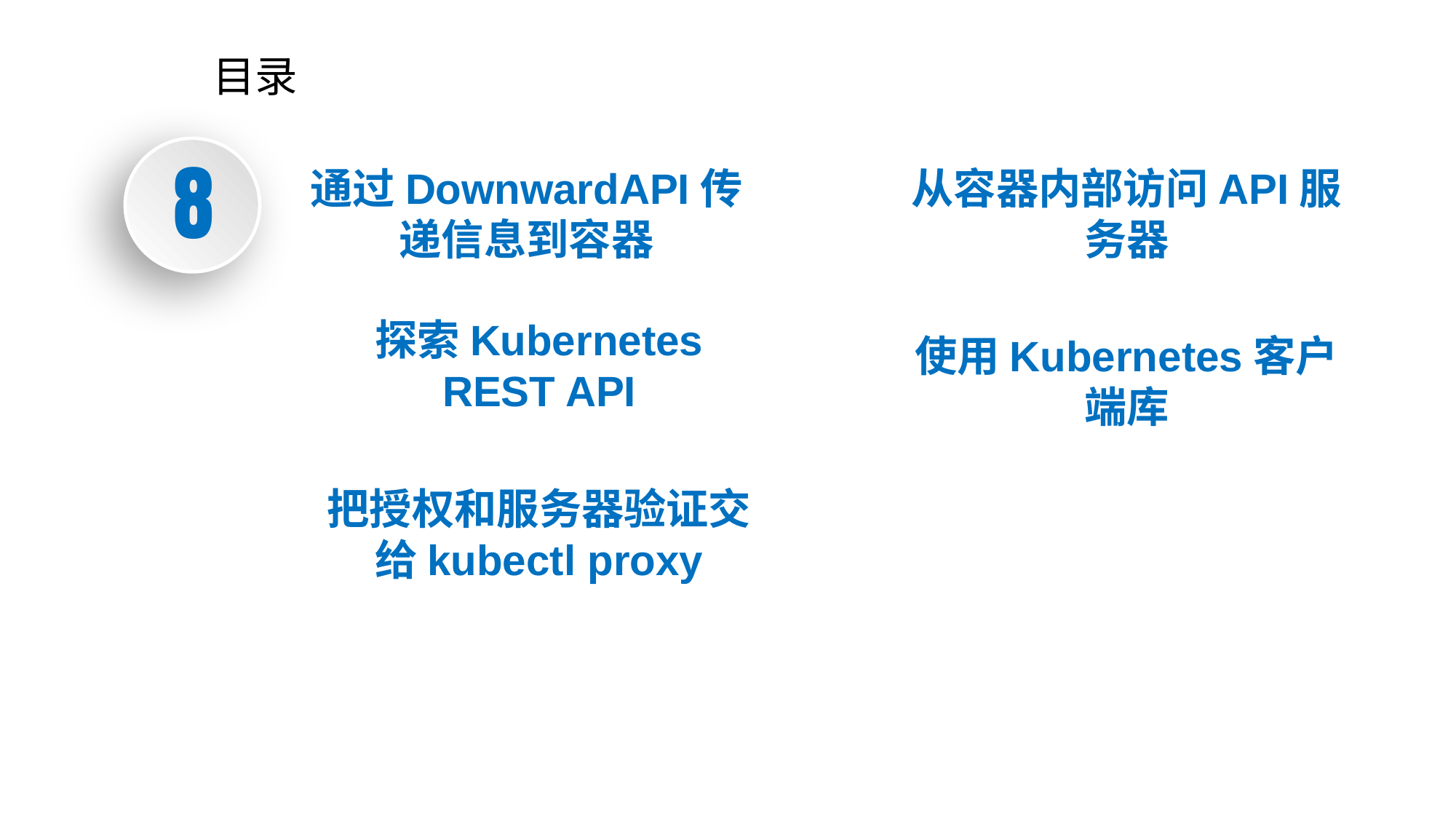

目录

8
通过DownwardAPI传递信息到容器
从容器内部访问API服务器
探索Kubernetes REST API
使用Kubernetes客户端库
把授权和服务器验证交给kubectl proxy

2